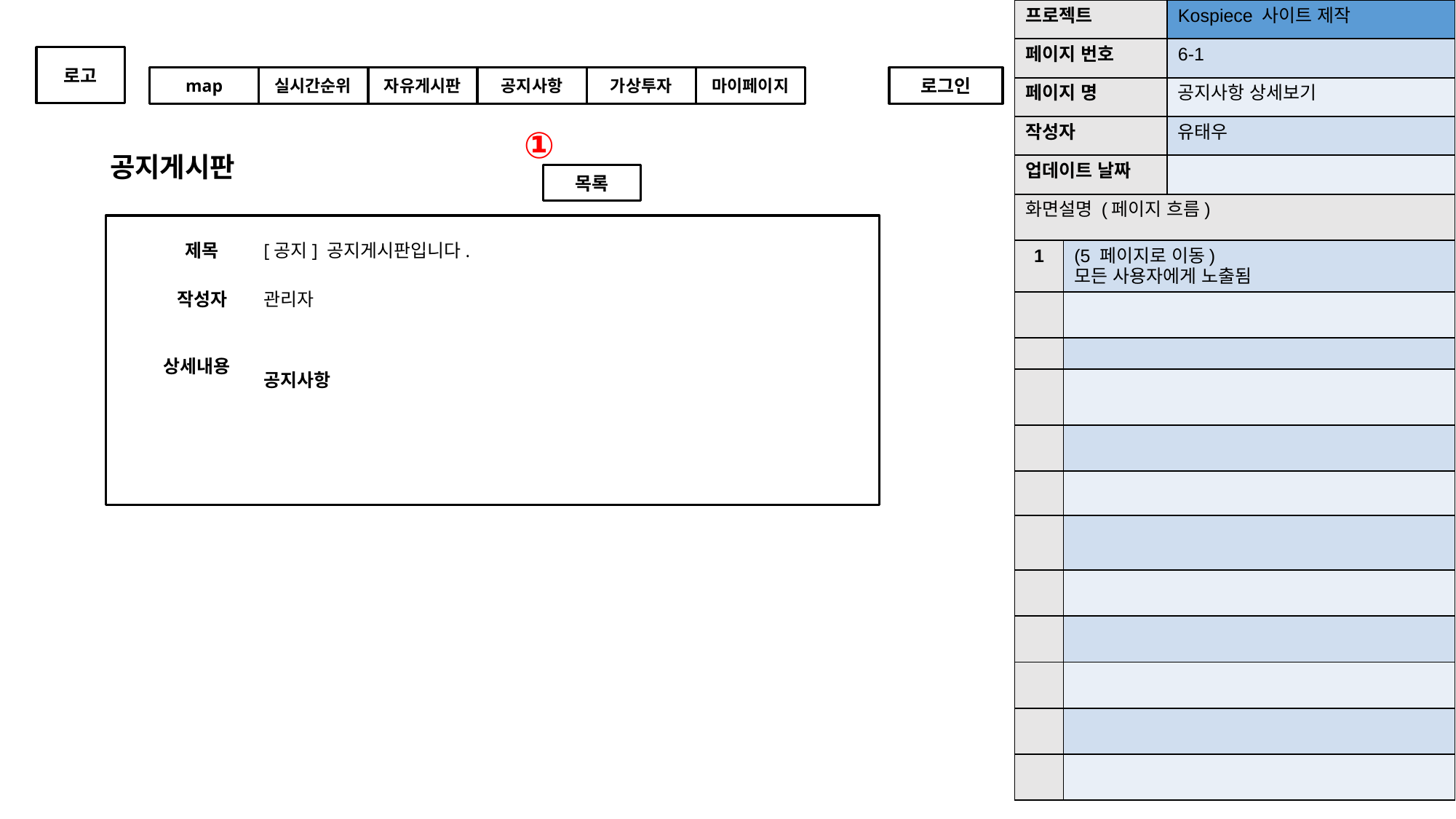

| 프로젝트 | Kospiece 사이트 제작 |
| --- | --- |
| 페이지 번호 | 6-1 |
| 페이지 명 | 공지사항 상세보기 |
| 작성자 | 유태우 |
| 업데이트 날짜 |  |
로고
map
실시간순위
자유게시판
공지사항
가상투자
마이페이지
로그인
①
공지게시판
목록
| 화면설명 (페이지 흐름) |  |
| --- | --- |
| 1 | (5 페이지로 이동) 모든 사용자에게 노출됨 |
|  |  |
|  |  |
|  |  |
|  |  |
|  |  |
|  |  |
|  |  |
|  |  |
|  |  |
|  |  |
|  |  |

제목
[공지] 공지게시판입니다.
작성자
관리자
상세내용
공지사항